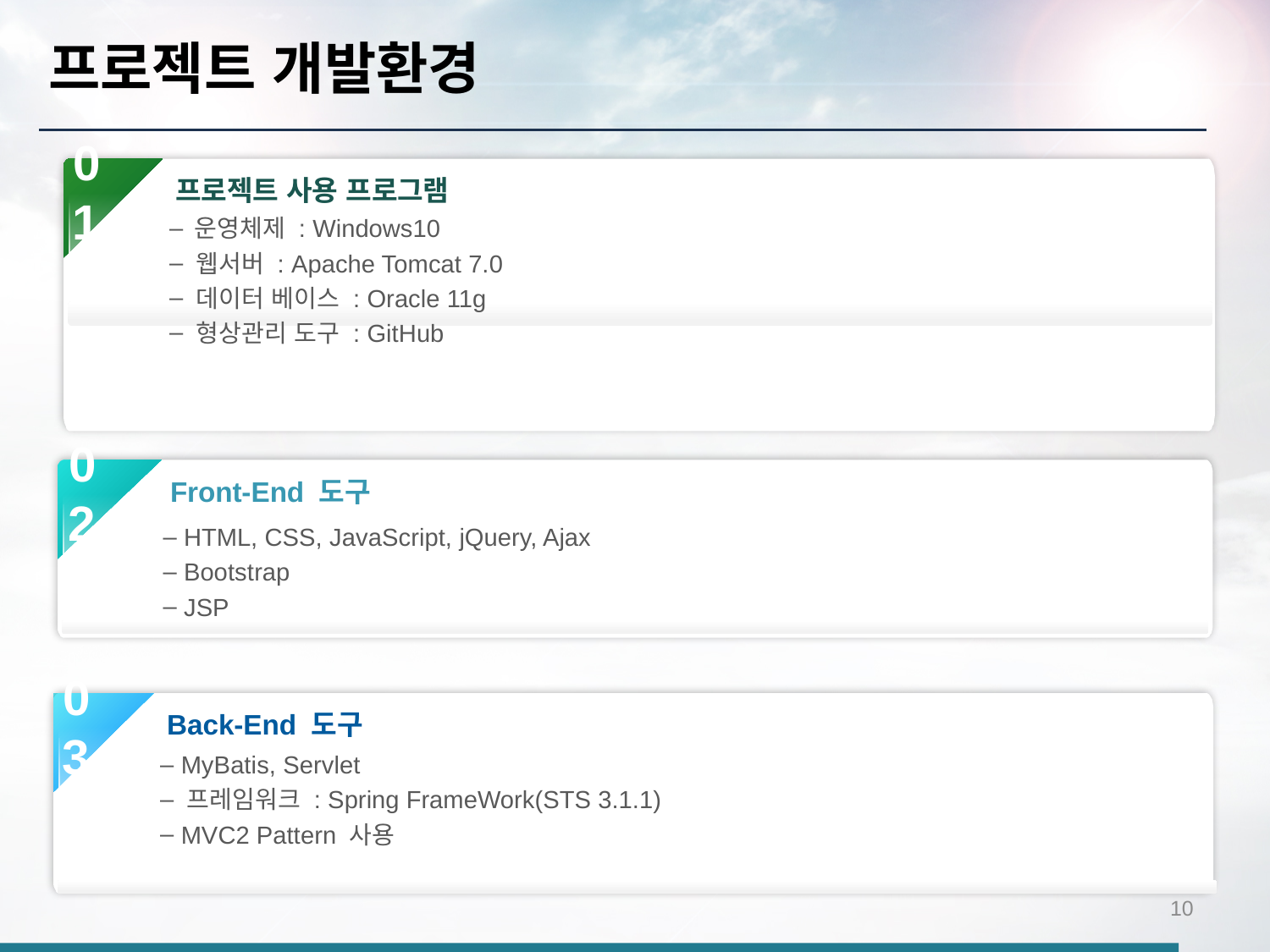

프로젝트 개발환경

01
프로젝트 사용 프로그램
 운영체제 : Windows10
 웹서버 : Apache Tomcat 7.0
 데이터 베이스 : Oracle 11g
 형상관리 도구 : GitHub

02
Front-End 도구
 HTML, CSS, JavaScript, jQuery, Ajax
 Bootstrap
 JSP

03
Back-End 도구
 MyBatis, Servlet
 프레임워크 : Spring FrameWork(STS 3.1.1)
 MVC2 Pattern 사용

10